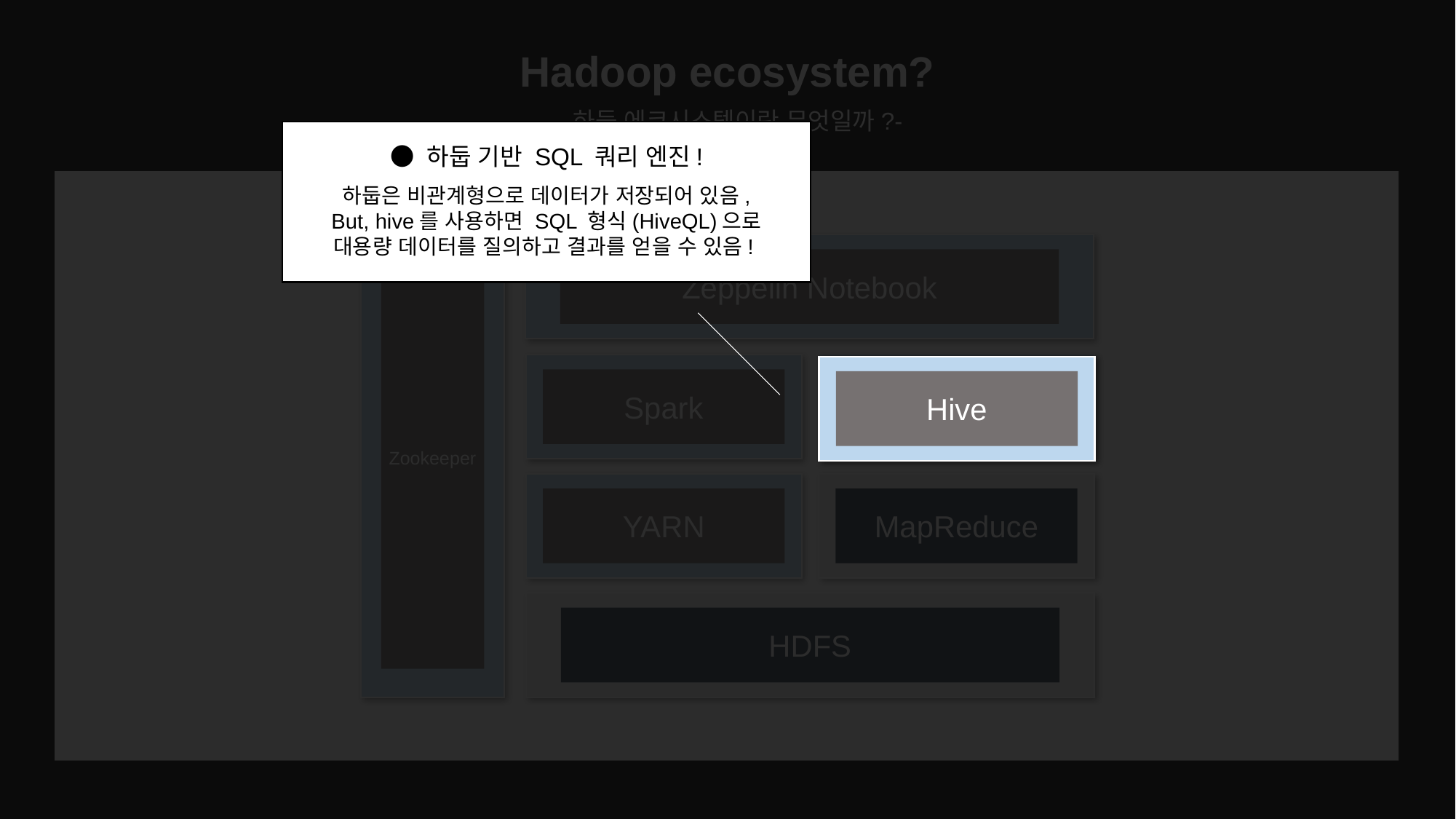

Hadoop ecosystem?
- 하둡 에코시스템이란 무엇일까?-

● 하둡 기반 SQL 쿼리 엔진!

하둡은 비관계형으로 데이터가 저장되어 있음,
But, hive를 사용하면 SQL 형식(HiveQL)으로
대용량 데이터를 질의하고 결과를 얻을 수 있음!

Zeppelin Notebook

Hive

Spark

Zookeeper

YARN

MapReduce

HDFS

Hive